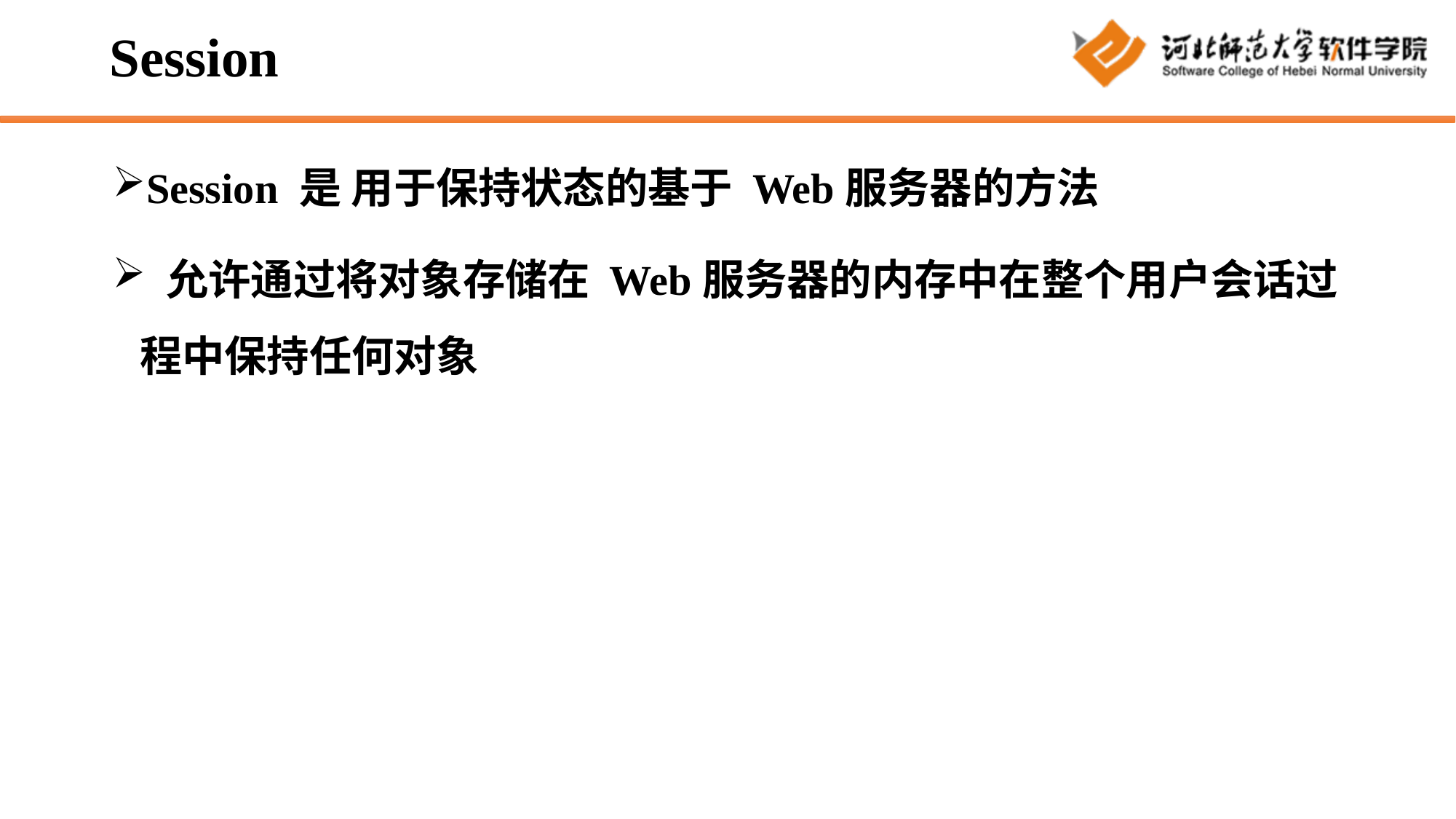

# Session
Session 是 用于保持状态的基于 Web服务器的方法
 允许通过将对象存储在 Web服务器的内存中在整个用户会话过程中保持任何对象